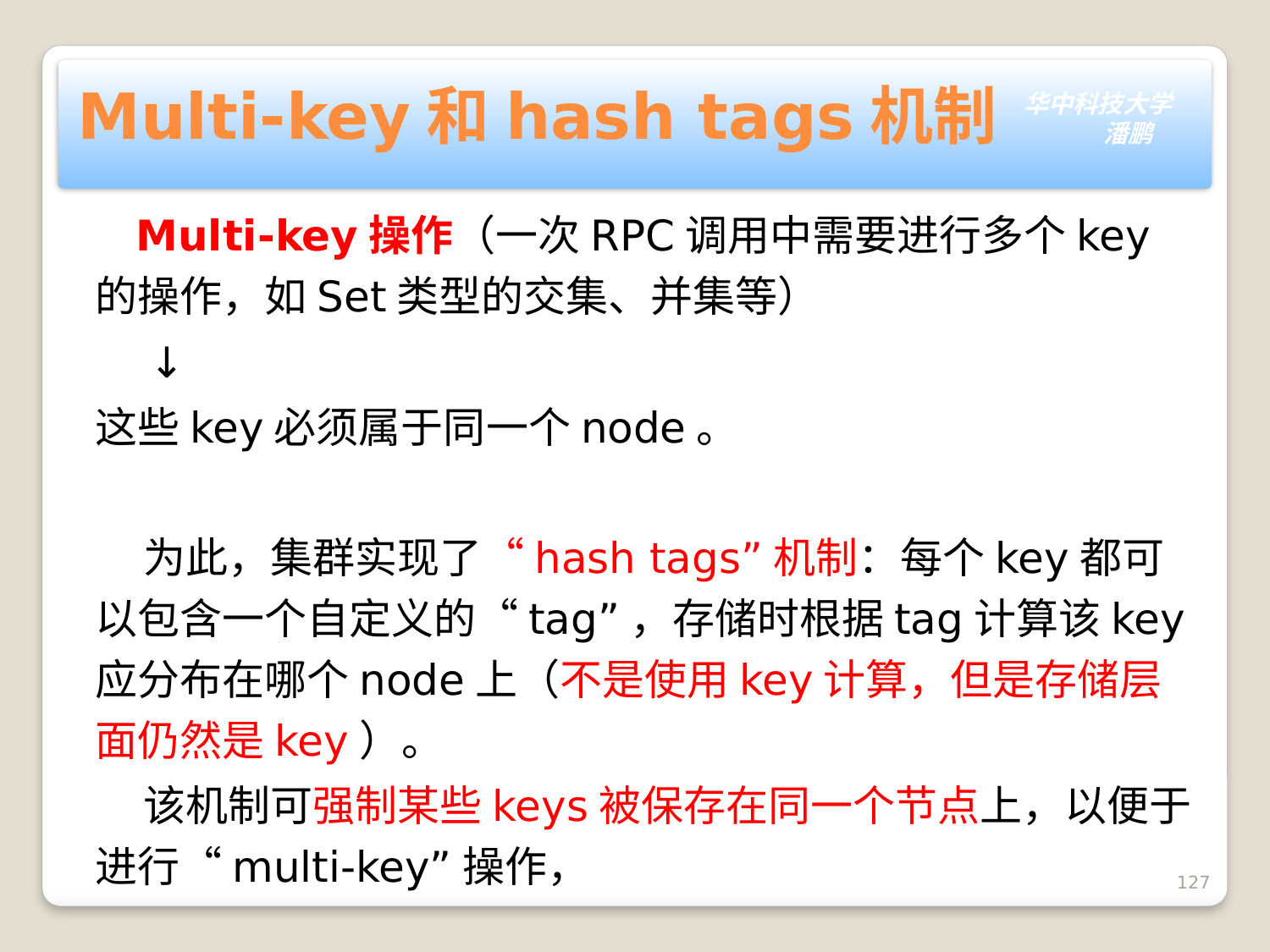

# Multi-key和hash tags机制
   Multi-key操作（一次RPC调用中需要进行多个key的操作，如Set类型的交集、并集等）
    ↓
这些key必须属于同一个node。

    为此，集群实现了“hash tags”机制：每个key都可以包含一个自定义的“tag”，存储时根据tag计算该key应分布在哪个node上（不是使用key计算，但是存储层面仍然是key）。
    该机制可强制某些keys被保存在同一个节点上，以便于进行“multi-key”操作，

127